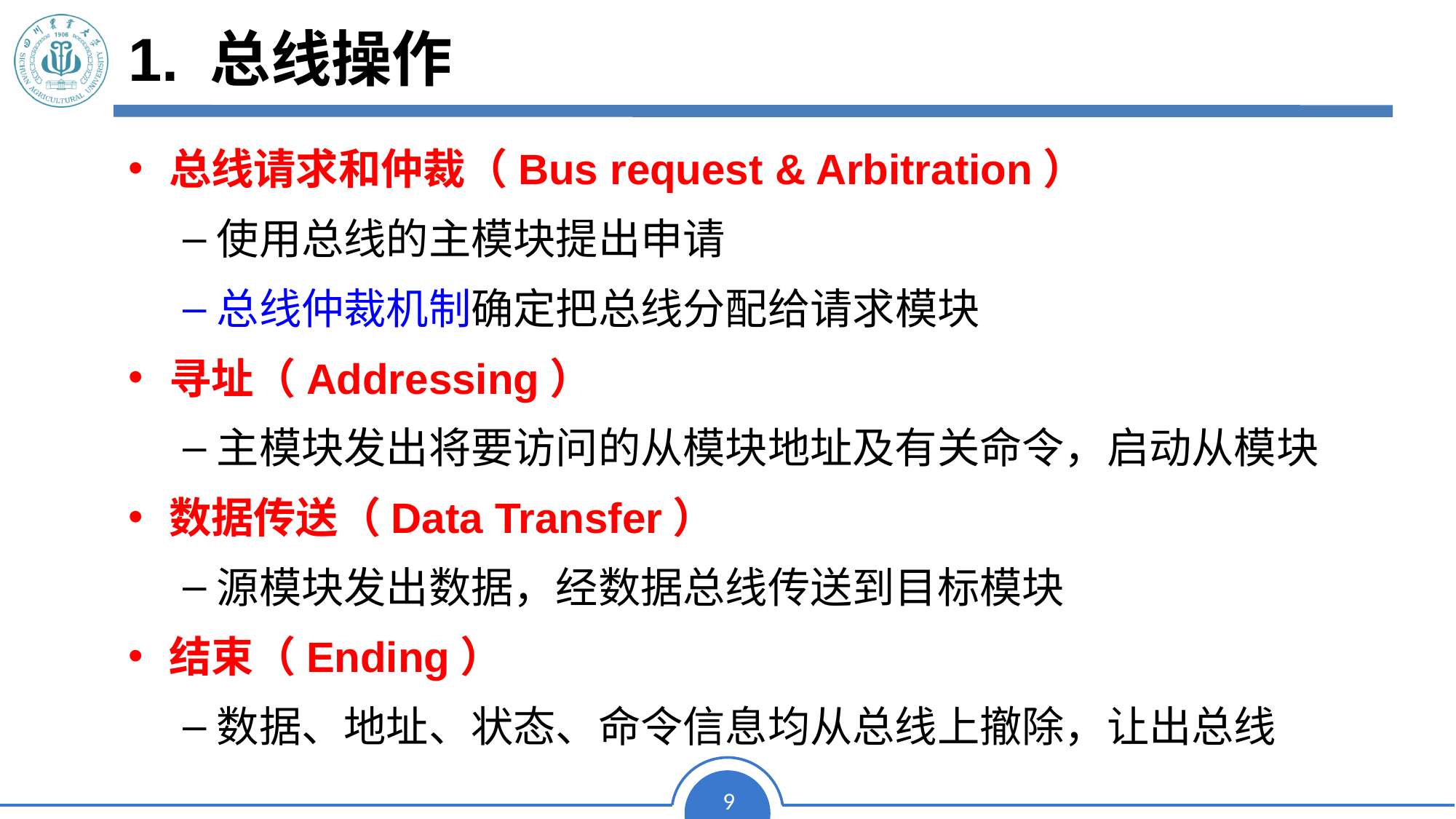

# 1. 总线操作
1. 总线操作
总线请求和仲裁（Bus request & Arbitration）
使用总线的主模块提出申请
总线仲裁机制确定把总线分配给请求模块
寻址（Addressing）
主模块发出将要访问的从模块地址及有关命令，启动从模块
数据传送（Data Transfer）
源模块发出数据，经数据总线传送到目标模块
结束（Ending）
数据、地址、状态、命令信息均从总线上撤除，让出总线